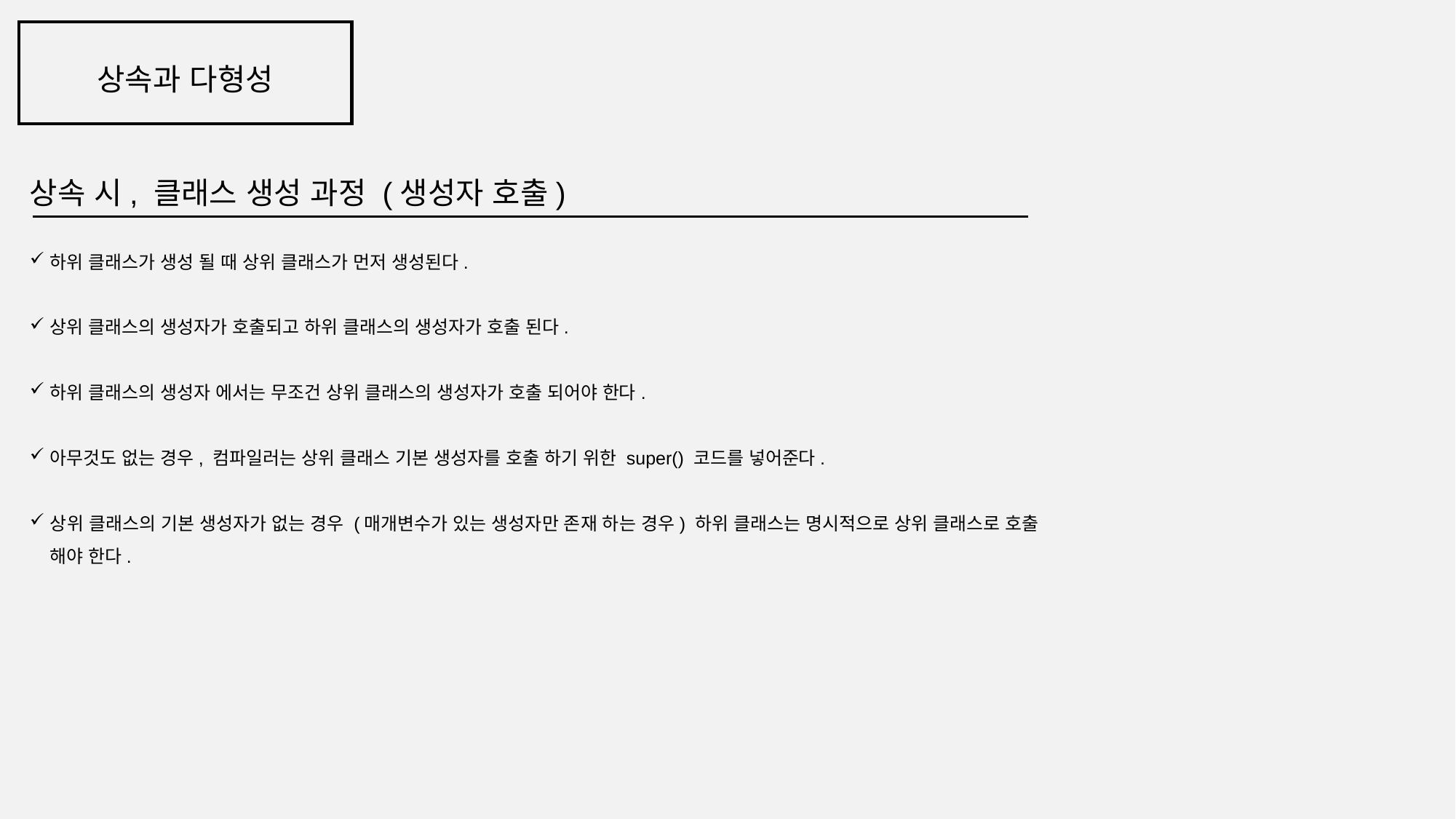

상속과 다형성
상속 시, 클래스 생성 과정 (생성자 호출)
하위 클래스가 생성 될 때 상위 클래스가 먼저 생성된다.

상위 클래스의 생성자가 호출되고 하위 클래스의 생성자가 호출 된다.

하위 클래스의 생성자 에서는 무조건 상위 클래스의 생성자가 호출 되어야 한다.

아무것도 없는 경우, 컴파일러는 상위 클래스 기본 생성자를 호출 하기 위한 super() 코드를 넣어준다.

상위 클래스의 기본 생성자가 없는 경우 (매개변수가 있는 생성자만 존재 하는 경우) 하위 클래스는 명시적으로 상위 클래스로 호출 해야 한다.